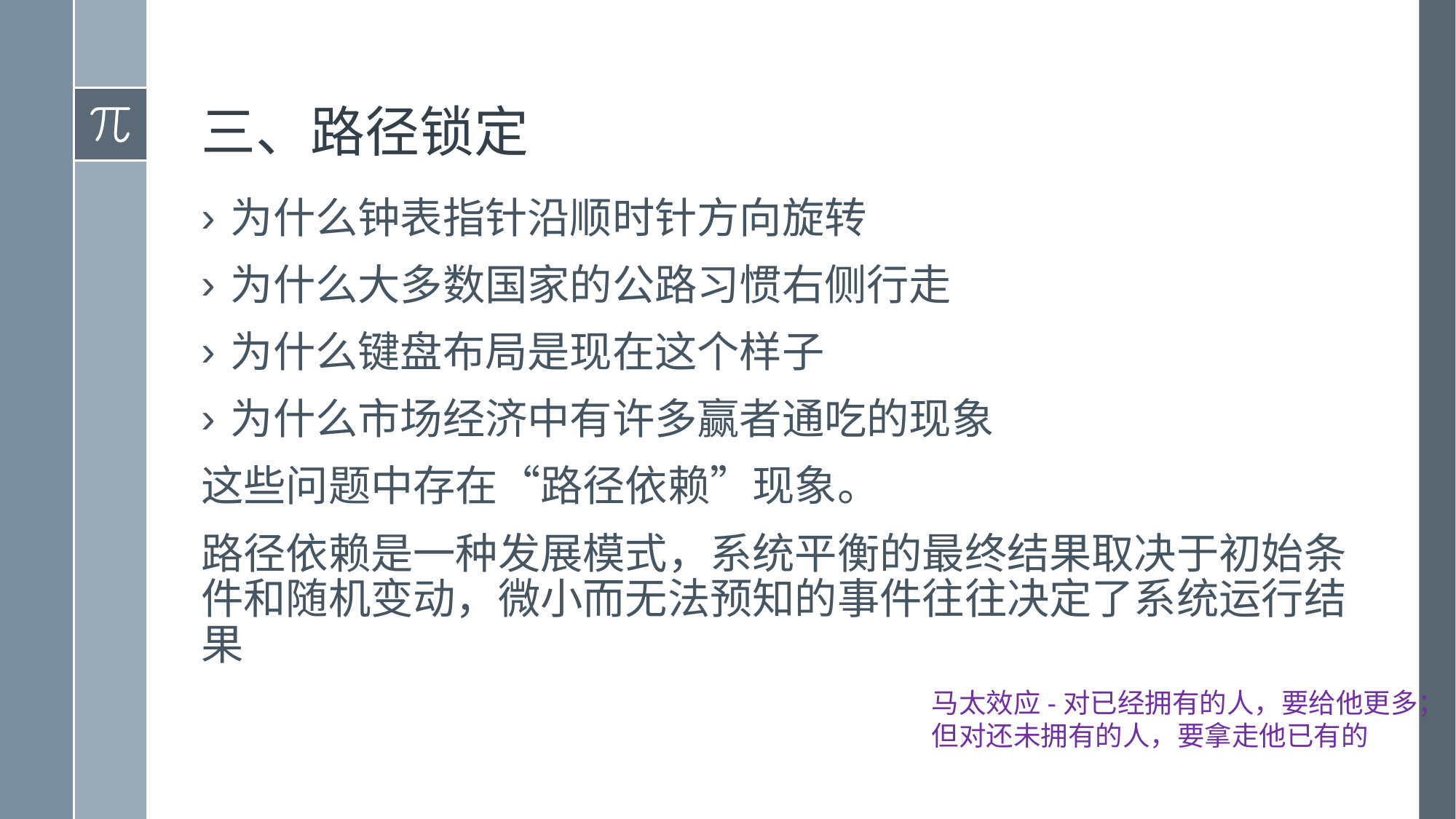

# 三、路径锁定
为什么钟表指针沿顺时针方向旋转
为什么大多数国家的公路习惯右侧行走
为什么键盘布局是现在这个样子
为什么市场经济中有许多赢者通吃的现象
这些问题中存在“路径依赖”现象。
路径依赖是一种发展模式，系统平衡的最终结果取决于初始条件和随机变动，微小而无法预知的事件往往决定了系统运行结果
马太效应-对已经拥有的人，要给他更多；但对还未拥有的人，要拿走他已有的